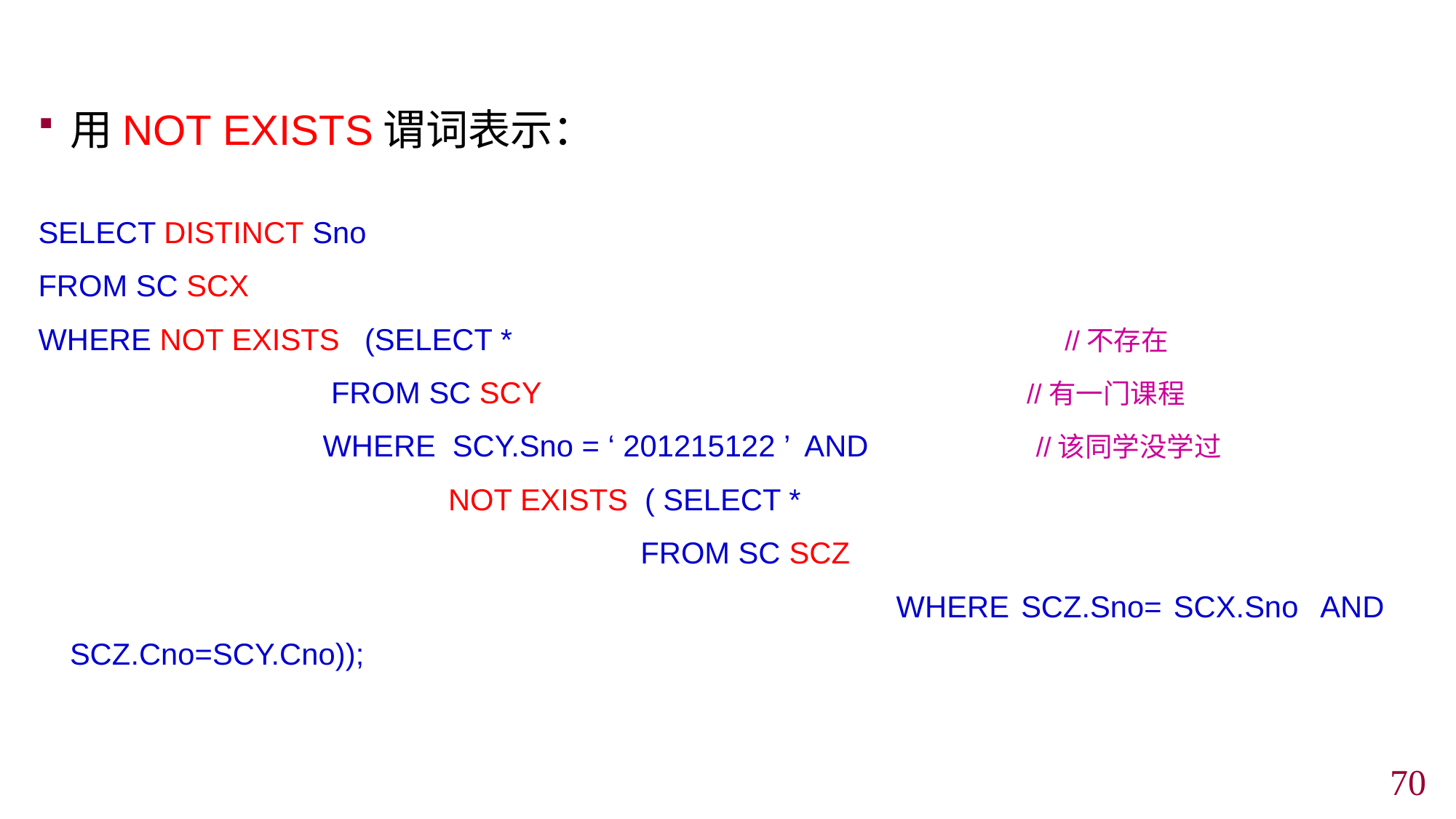

用NOT EXISTS谓词表示：

SELECT DISTINCT Sno
FROM SC SCX
WHERE NOT EXISTS   (SELECT *                                                                  //不存在
                                   FROM SC SCY                                                          //有一门课程
                                  WHERE  SCY.Sno = ‘ 201215122 ’  AND                    //该同学没学过
                                                 NOT EXISTS  ( SELECT *
                                                                        FROM SC SCZ
                                                                         WHERE SCZ.Sno= SCX.Sno  AND   SCZ.Cno=SCY.Cno));
70